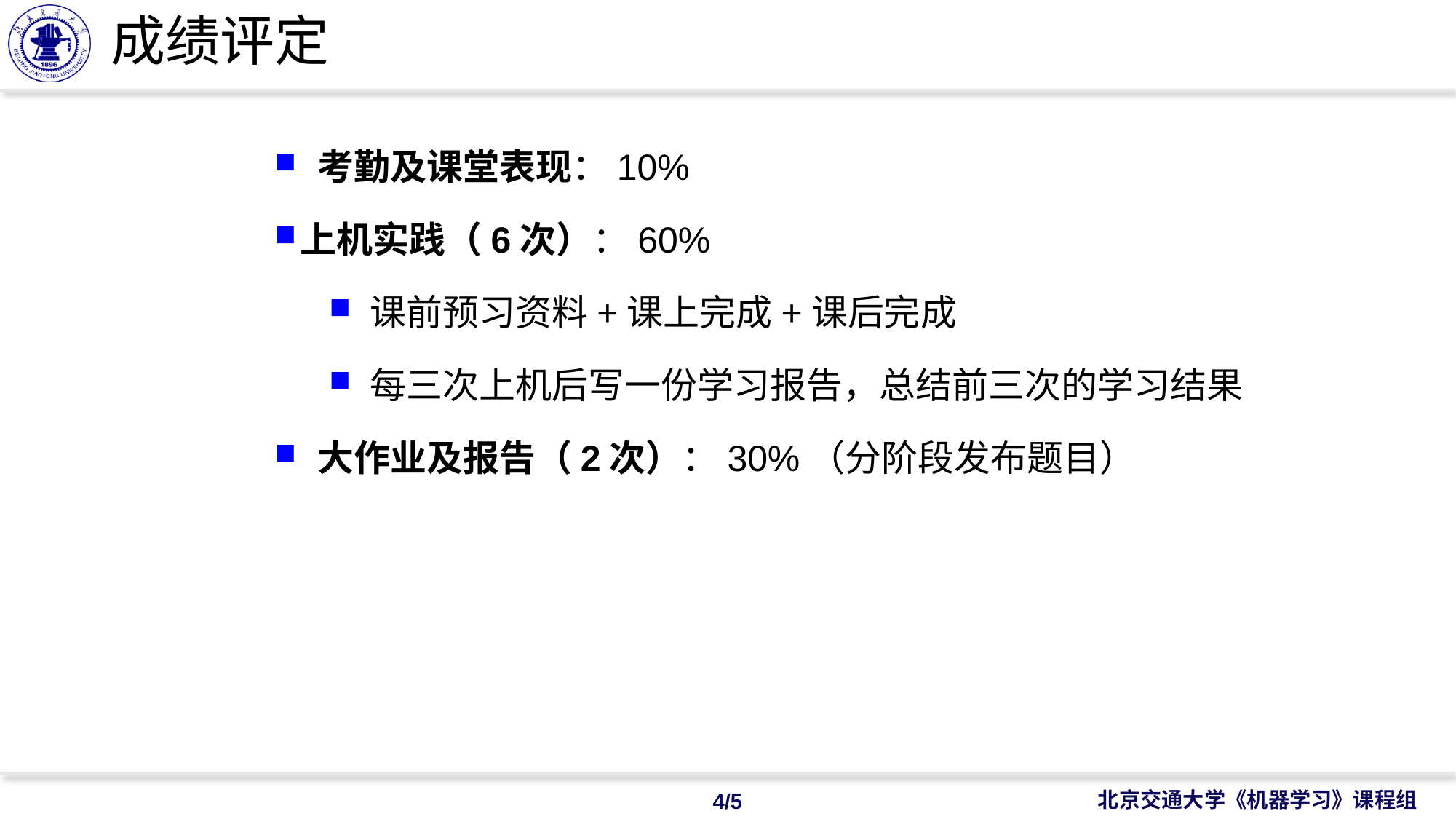

# 成绩评定
 考勤及课堂表现：10%
上机实践（6次）：60%
课前预习资料+课上完成+课后完成
每三次上机后写一份学习报告，总结前三次的学习结果
 大作业及报告（2次）：30%（分阶段发布题目）